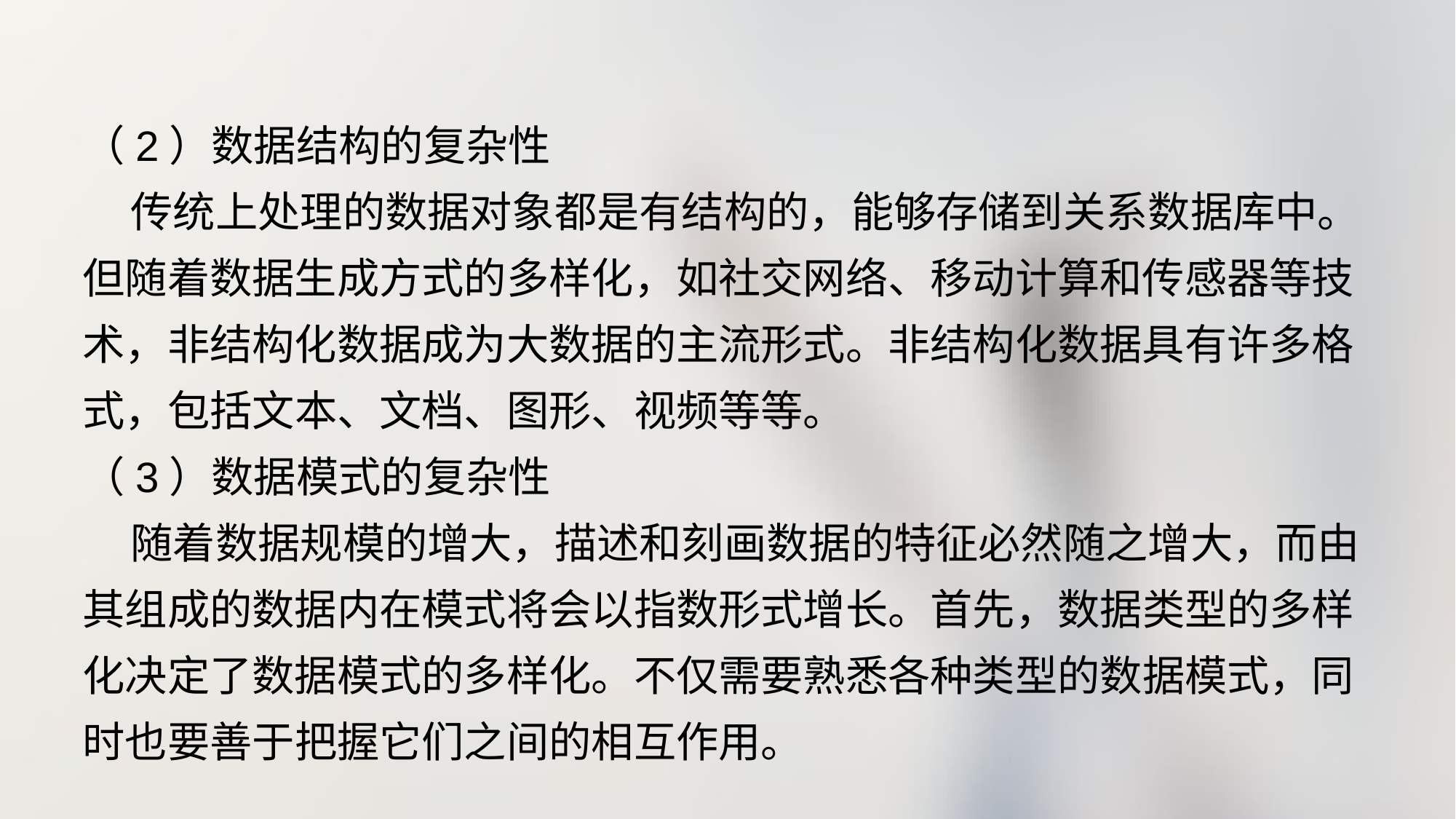

（2）数据结构的复杂性
    传统上处理的数据对象都是有结构的，能够存储到关系数据库中。但随着数据生成方式的多样化，如社交网络、移动计算和传感器等技术，非结构化数据成为大数据的主流形式。非结构化数据具有许多格式，包括文本、文档、图形、视频等等。
（3）数据模式的复杂性
    随着数据规模的增大，描述和刻画数据的特征必然随之增大，而由其组成的数据内在模式将会以指数形式增长。首先，数据类型的多样化决定了数据模式的多样化。不仅需要熟悉各种类型的数据模式，同时也要善于把握它们之间的相互作用。